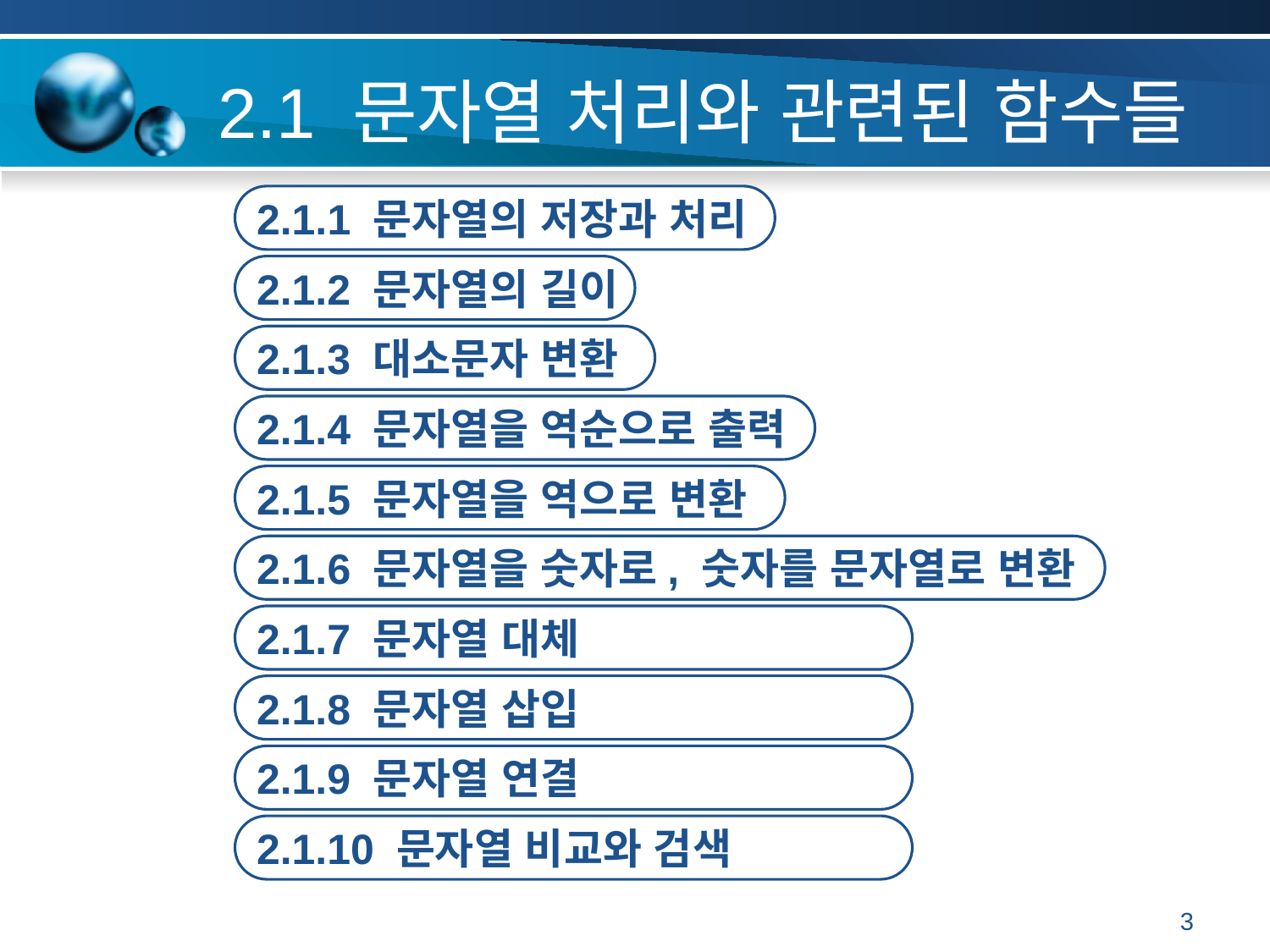

# 2.1 문자열 처리와 관련된 함수들
2.1.1 문자열의 저장과 처리
2.1.2 문자열의 길이
2.1.3 대소문자 변환
2.1.4 문자열을 역순으로 출력
2.1.5 문자열을 역으로 변환
2.1.6 문자열을 숫자로, 숫자를 문자열로 변환
2.1.7 문자열 대체
2.1.8 문자열 삽입
TEXT
TEXT
TEXT
2.1.9 문자열 연결
2.1.10 문자열 비교와 검색
3